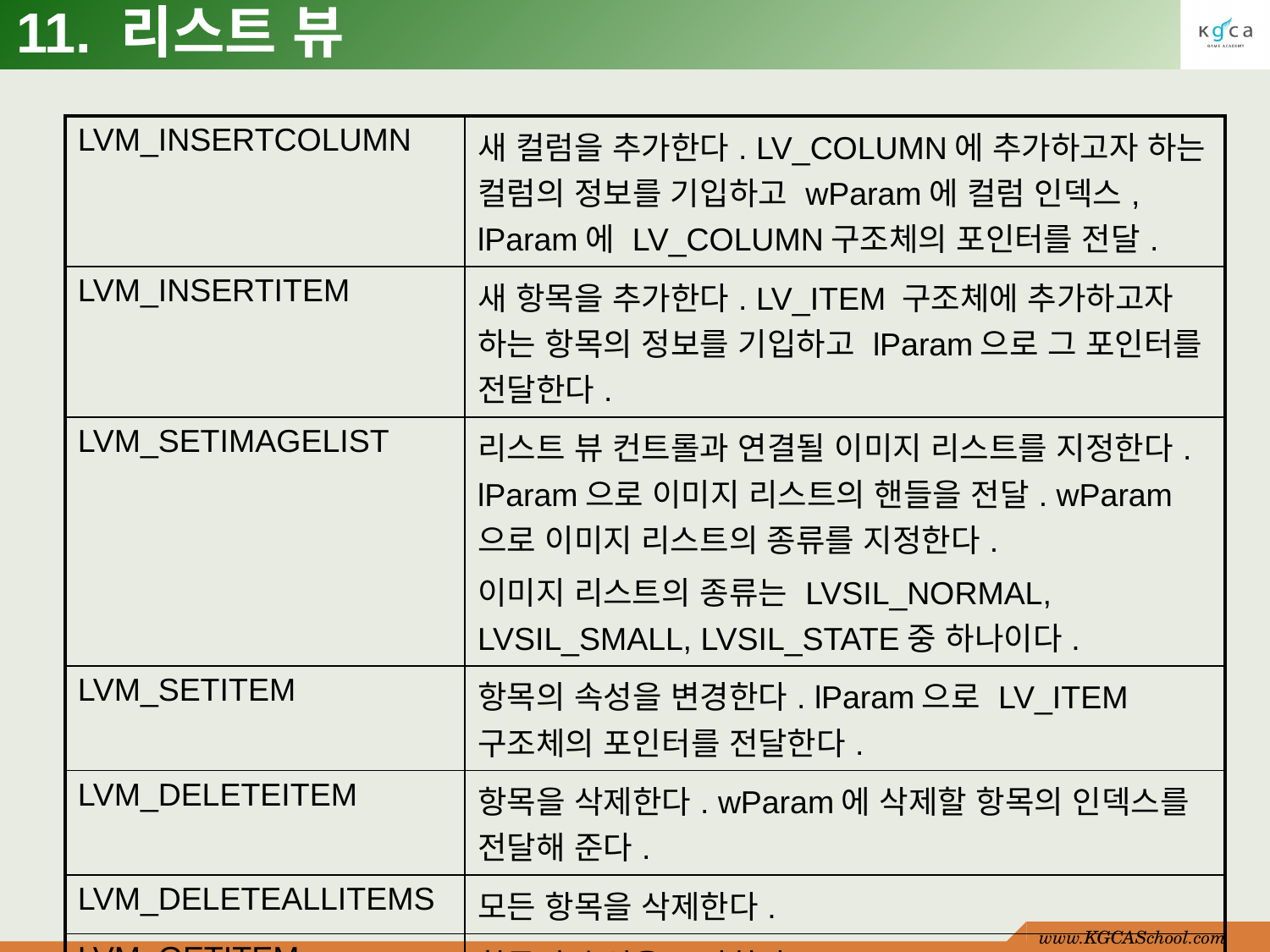

# 11. 리스트 뷰
| LVM\_INSERTCOLUMN | 새 컬럼을 추가한다. LV\_COLUMN에 추가하고자 하는 컬럼의 정보를 기입하고 wParam에 컬럼 인덱스, lParam에 LV\_COLUMN구조체의 포인터를 전달. |
| --- | --- |
| LVM\_INSERTITEM | 새 항목을 추가한다. LV\_ITEM 구조체에 추가하고자 하는 항목의 정보를 기입하고 lParam으로 그 포인터를 전달한다. |
| LVM\_SETIMAGELIST | 리스트 뷰 컨트롤과 연결될 이미지 리스트를 지정한다. lParam으로 이미지 리스트의 핸들을 전달. wParam으로 이미지 리스트의 종류를 지정한다. 이미지 리스트의 종류는 LVSIL\_NORMAL, LVSIL\_SMALL, LVSIL\_STATE중 하나이다. |
| LVM\_SETITEM | 항목의 속성을 변경한다. lParam으로 LV\_ITEM 구조체의 포인터를 전달한다. |
| LVM\_DELETEITEM | 항목을 삭제한다. wParam에 삭제할 항목의 인덱스를 전달해 준다. |
| LVM\_DELETEALLITEMS | 모든 항목을 삭제한다. |
| LVM\_GETITEM | 항목의 속성을 조사한다. |
| LVM\_GETNEXTITEM | 조건에 맞는 항목을 조사한다. |